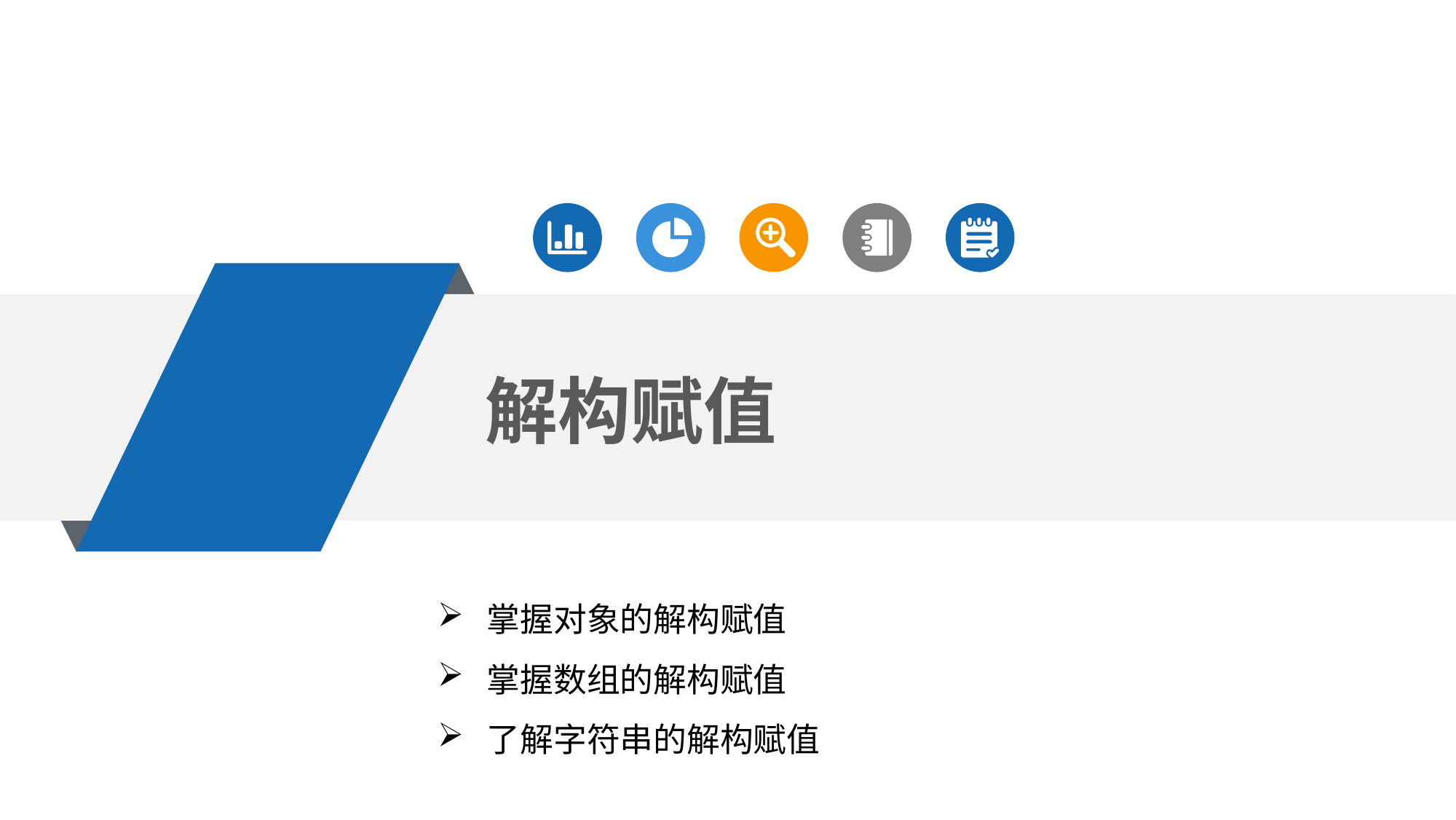

解构赋值
  掌握对象的解构赋值
  掌握数组的解构赋值
  了解字符串的解构赋值